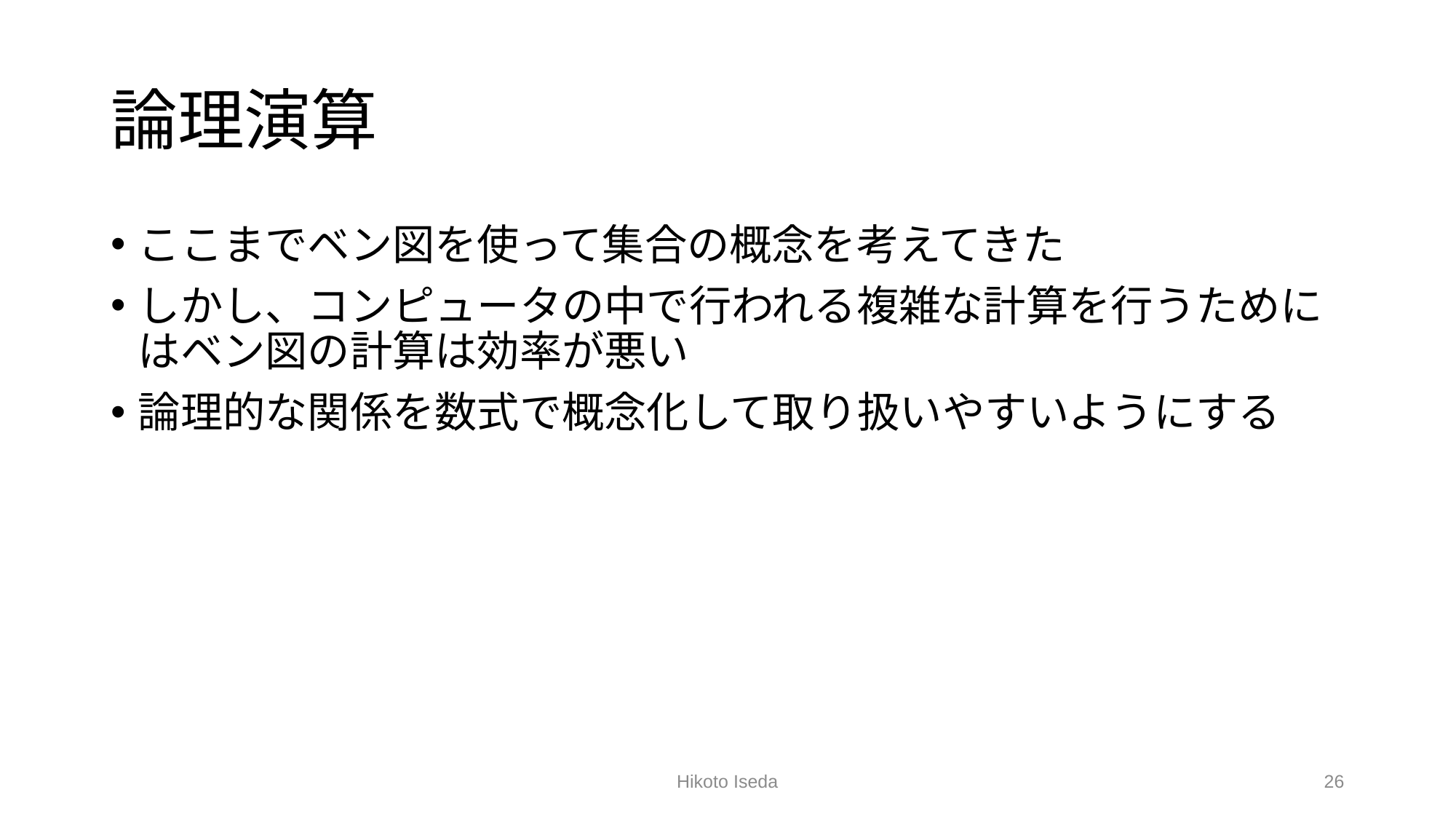

# 論理演算
ここまでベン図を使って集合の概念を考えてきた
しかし、コンピュータの中で行われる複雑な計算を行うためにはベン図の計算は効率が悪い
論理的な関係を数式で概念化して取り扱いやすいようにする
Hikoto Iseda
26